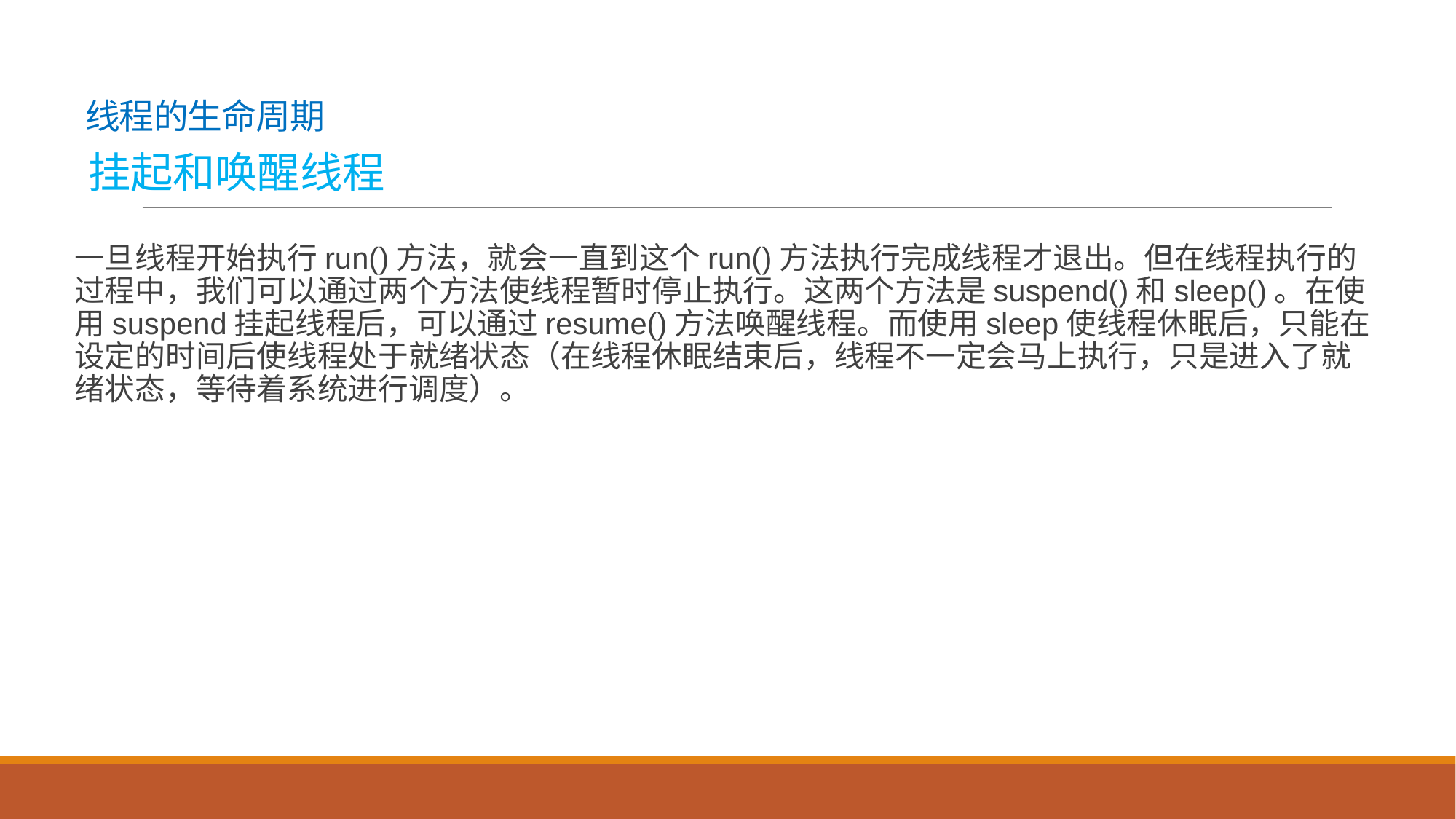

# 线程的生命周期
挂起和唤醒线程
一旦线程开始执行run()方法，就会一直到这个run()方法执行完成线程才退出。但在线程执行的过程中，我们可以通过两个方法使线程暂时停止执行。这两个方法是suspend()和sleep()。在使用suspend挂起线程后，可以通过resume()方法唤醒线程。而使用sleep使线程休眠后，只能在设定的时间后使线程处于就绪状态（在线程休眠结束后，线程不一定会马上执行，只是进入了就绪状态，等待着系统进行调度）。